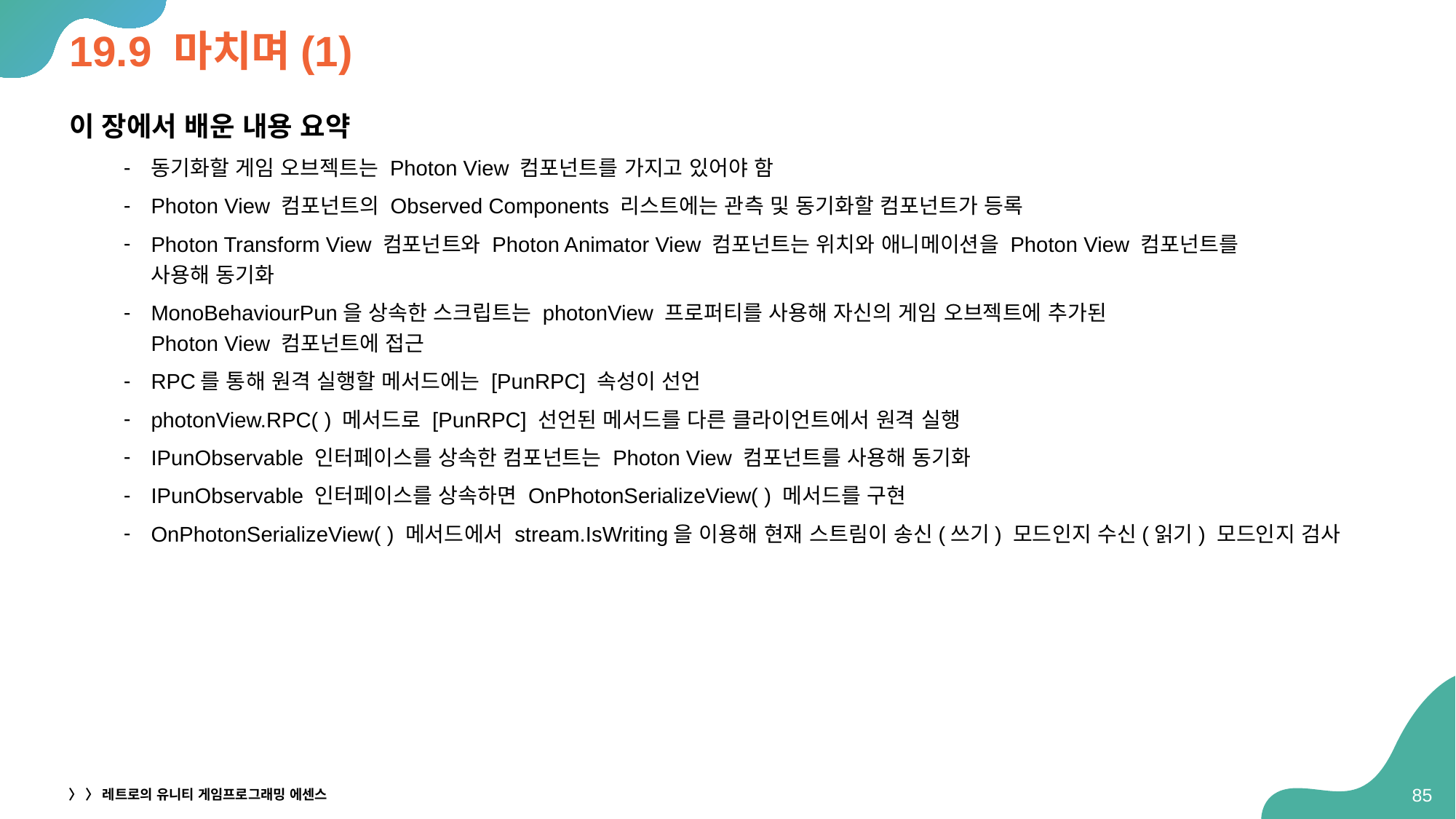

# 19.9 마치며(1)
이 장에서 배운 내용 요약
동기화할 게임 오브젝트는 Photon View 컴포넌트를 가지고 있어야 함
Photon View 컴포넌트의 Observed Components 리스트에는 관측 및 동기화할 컴포넌트가 등록
Photon Transform View 컴포넌트와 Photon Animator View 컴포넌트는 위치와 애니메이션을 Photon View 컴포넌트를
사용해 동기화
MonoBehaviourPun을 상속한 스크립트는 photonView 프로퍼티를 사용해 자신의 게임 오브젝트에 추가된
Photon View 컴포넌트에 접근
RPC를 통해 원격 실행할 메서드에는 [PunRPC] 속성이 선언
photonView.RPC( ) 메서드로 [PunRPC] 선언된 메서드를 다른 클라이언트에서 원격 실행
IPunObservable 인터페이스를 상속한 컴포넌트는 Photon View 컴포넌트를 사용해 동기화
IPunObservable 인터페이스를 상속하면 OnPhotonSerializeView( ) 메서드를 구현
OnPhotonSerializeView( ) 메서드에서 stream.IsWriting을 이용해 현재 스트림이 송신(쓰기) 모드인지 수신(읽기) 모드인지 검사
85